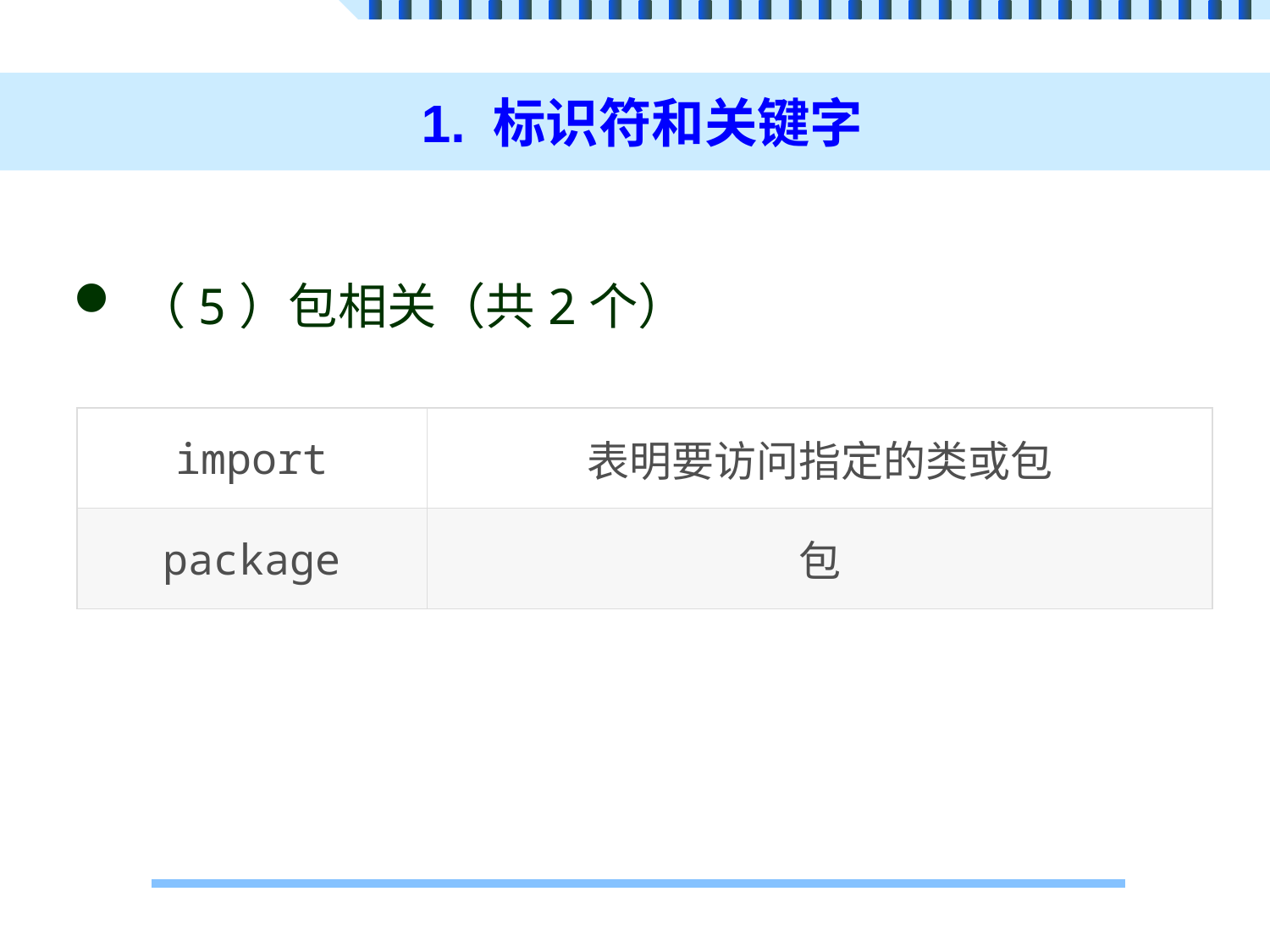

# 1. 标识符和关键字
（5）包相关（共2个）
| import | 表明要访问指定的类或包 |
| --- | --- |
| package | 包 |